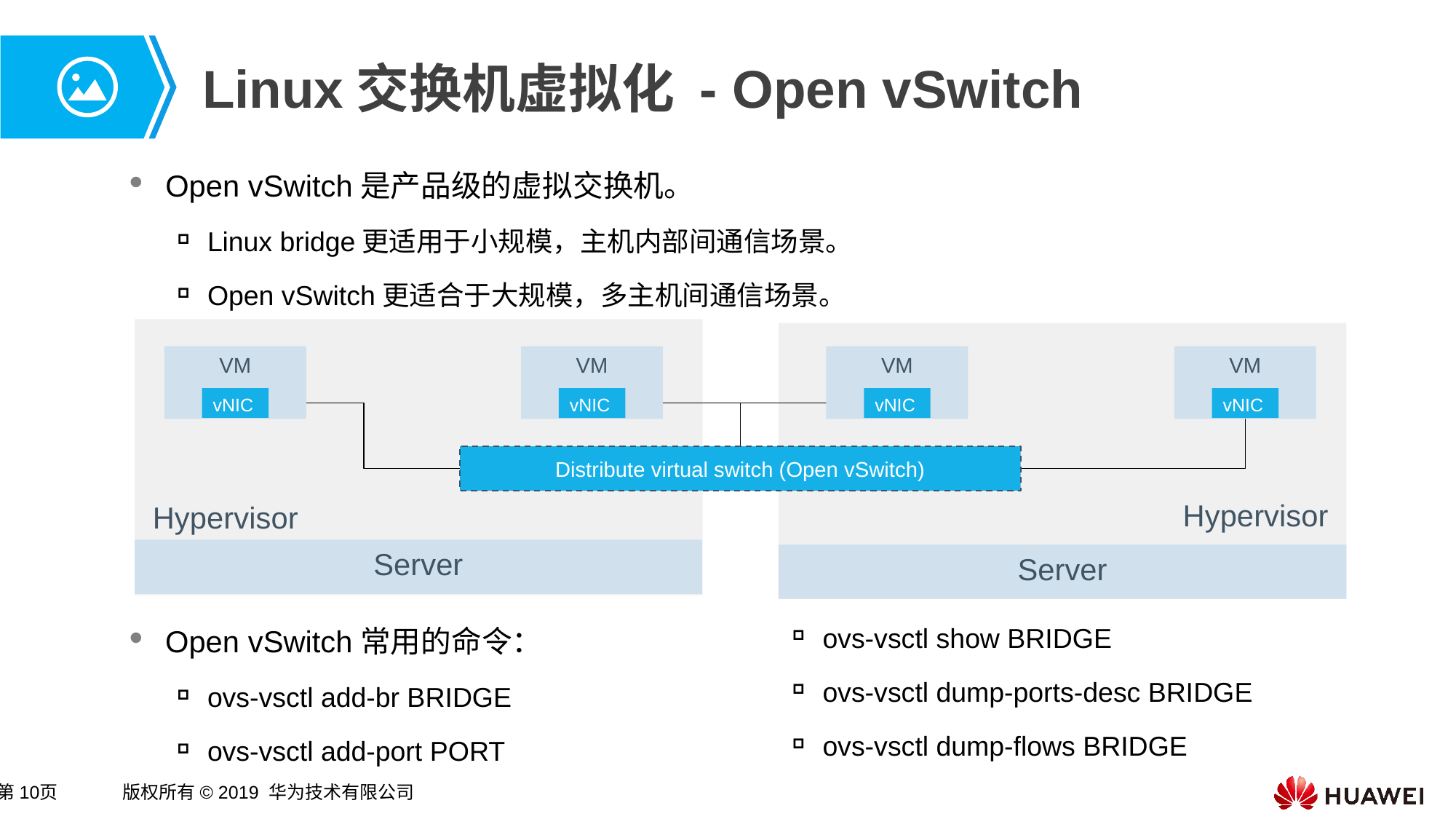

# Linux交换机虚拟化 - Open vSwitch
Open vSwitch是产品级的虚拟交换机。
Linux bridge更适用于小规模，主机内部间通信场景。
Open vSwitch更适合于大规模，多主机间通信场景。

VM
VM
VM
VM
vNIC
vNIC
vNIC
vNIC
Distribute virtual switch (Open vSwitch)
Hypervisor
Hypervisor
Server
Server
Open vSwitch常用的命令：
ovs-vsctl add-br BRIDGE
ovs-vsctl add-port PORT
ovs-vsctl show BRIDGE
ovs-vsctl dump-ports-desc BRIDGE
ovs-vsctl dump-flows BRIDGE